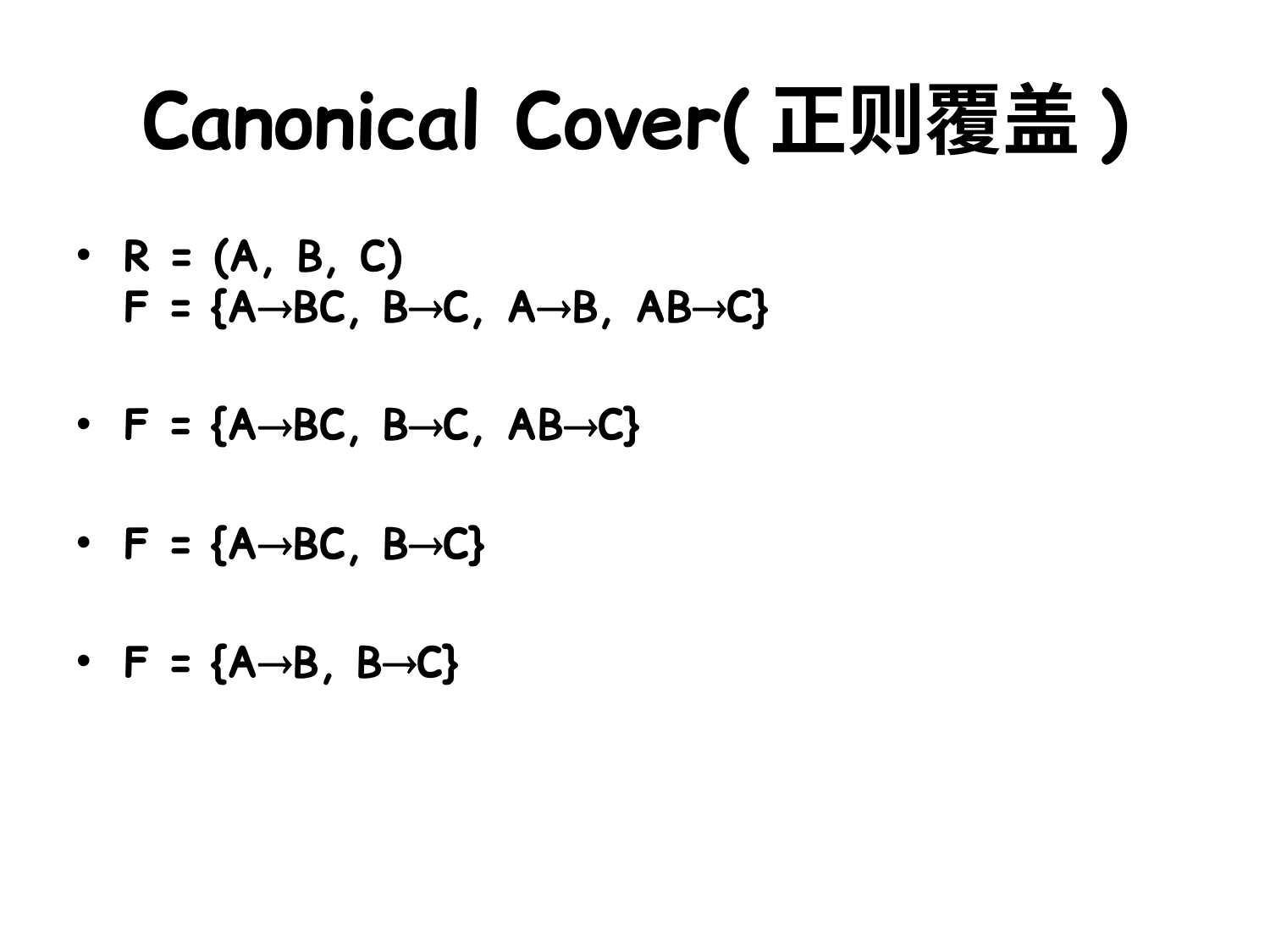

# Canonical Cover(正则覆盖)
R = (A, B, C)
F = {A→BC, B→C, A→B, AB→C}

F = {A→BC, B→C, AB→C}

F = {A→BC, B→C}

F = {A→B, B→C}